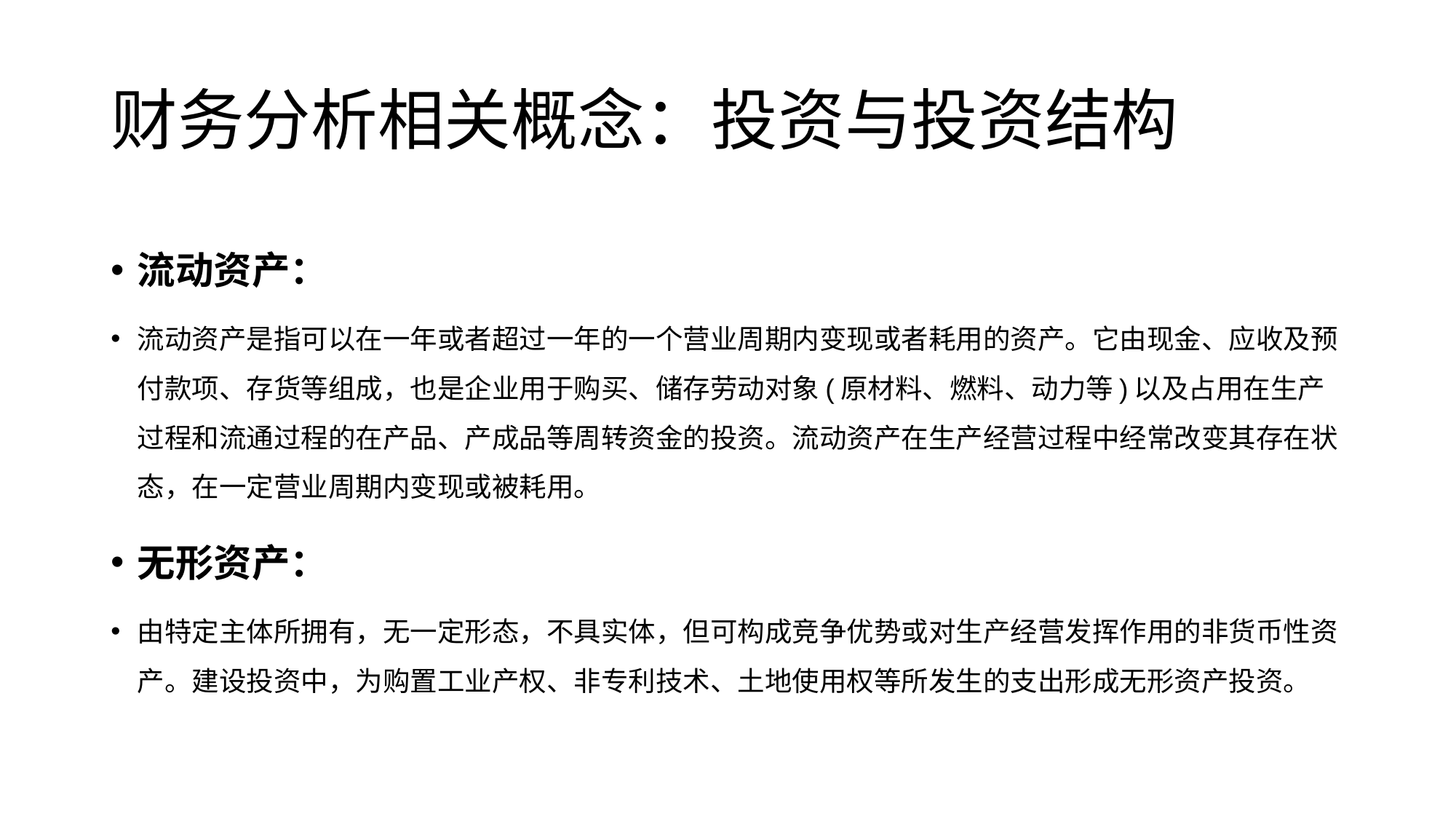

# 财务分析相关概念：投资与投资结构
流动资产：
流动资产是指可以在一年或者超过一年的一个营业周期内变现或者耗用的资产。它由现金、应收及预付款项、存货等组成，也是企业用于购买、储存劳动对象(原材料、燃料、动力等)以及占用在生产过程和流通过程的在产品、产成品等周转资金的投资。流动资产在生产经营过程中经常改变其存在状态，在一定营业周期内变现或被耗用。
无形资产：
由特定主体所拥有，无一定形态，不具实体，但可构成竞争优势或对生产经营发挥作用的非货币性资产。建设投资中，为购置工业产权、非专利技术、土地使用权等所发生的支出形成无形资产投资。